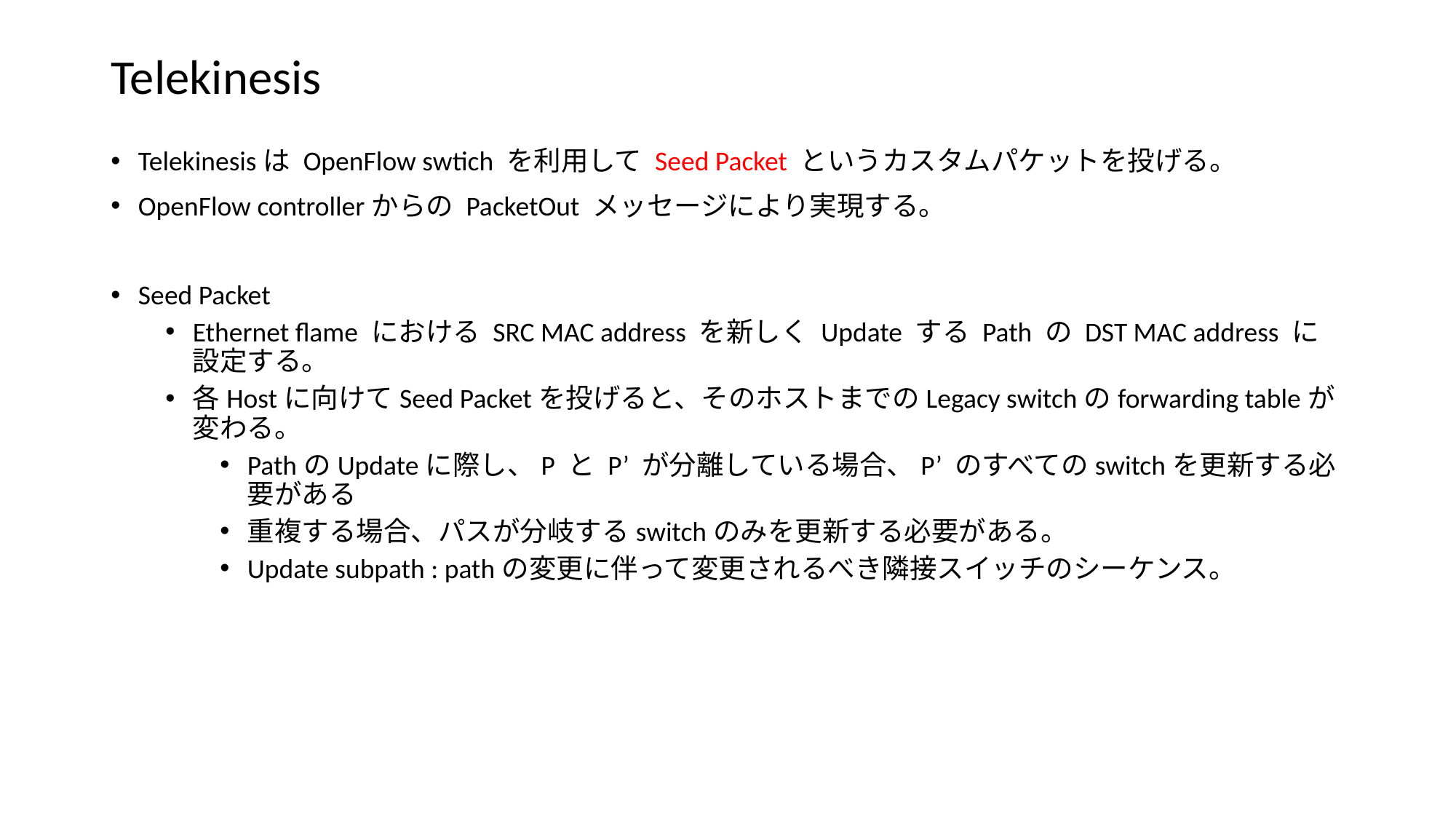

# Telekinesis
Telekinesisは OpenFlow swtich を利用して Seed Packet というカスタムパケットを投げる。
OpenFlow controllerからの PacketOut メッセージにより実現する。

Seed Packet
Ethernet flame における SRC MAC address を新しく Update する Path の DST MAC address に設定する。
各Hostに向けてSeed Packetを投げると、そのホストまでのLegacy switchのforwarding tableが変わる。
PathのUpdateに際し、P と P’ が分離している場合、P’ のすべてのswitchを更新する必要がある
重複する場合、パスが分岐するswitchのみを更新する必要がある。
Update subpath : pathの変更に伴って変更されるべき隣接スイッチのシーケンス。